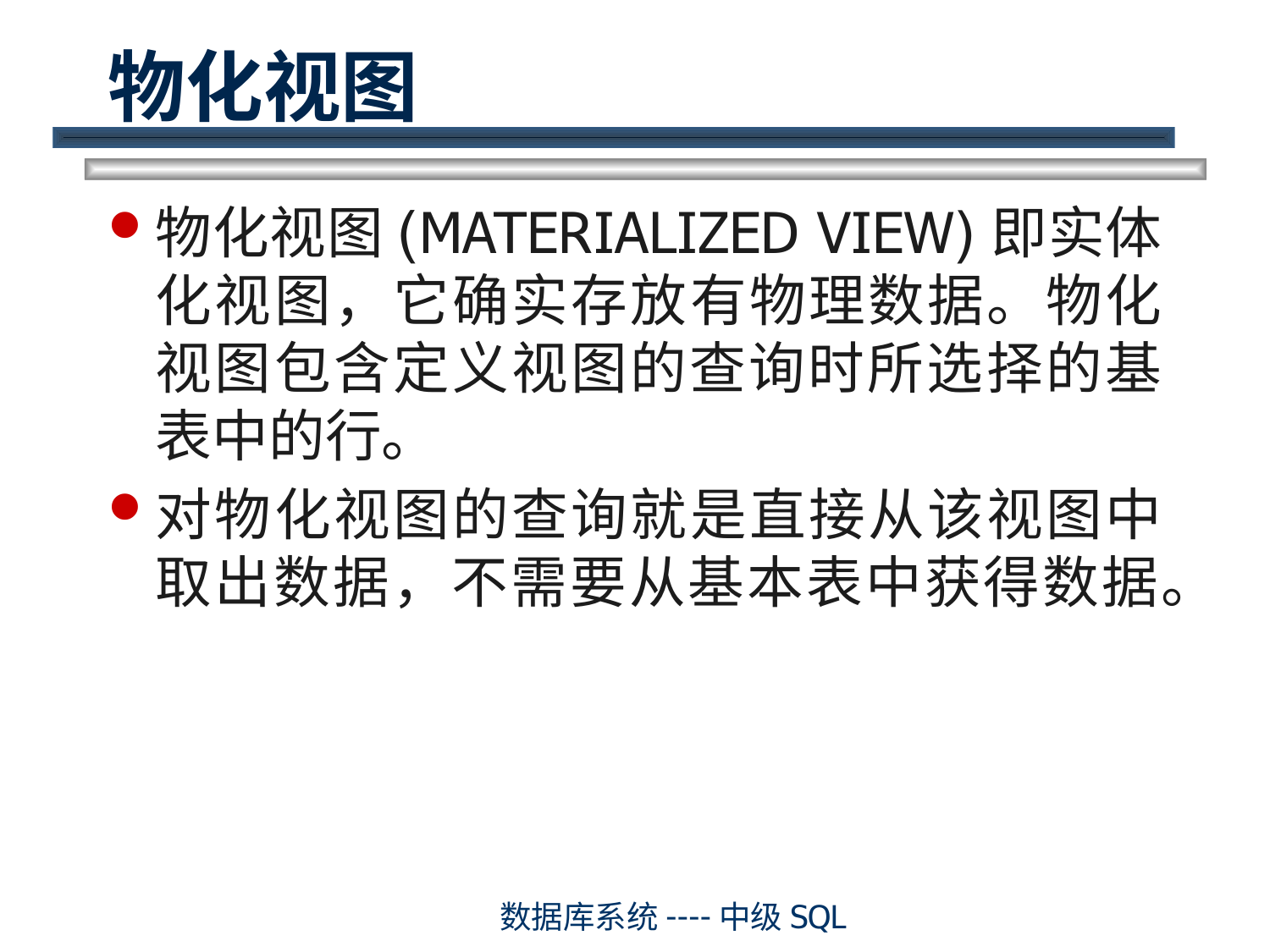

# 物化视图
物化视图(MATERIALIZED VIEW)即实体化视图，它确实存放有物理数据。物化视图包含定义视图的查询时所选择的基表中的行。
对物化视图的查询就是直接从该视图中取出数据，不需要从基本表中获得数据。
数据库系统----中级SQL